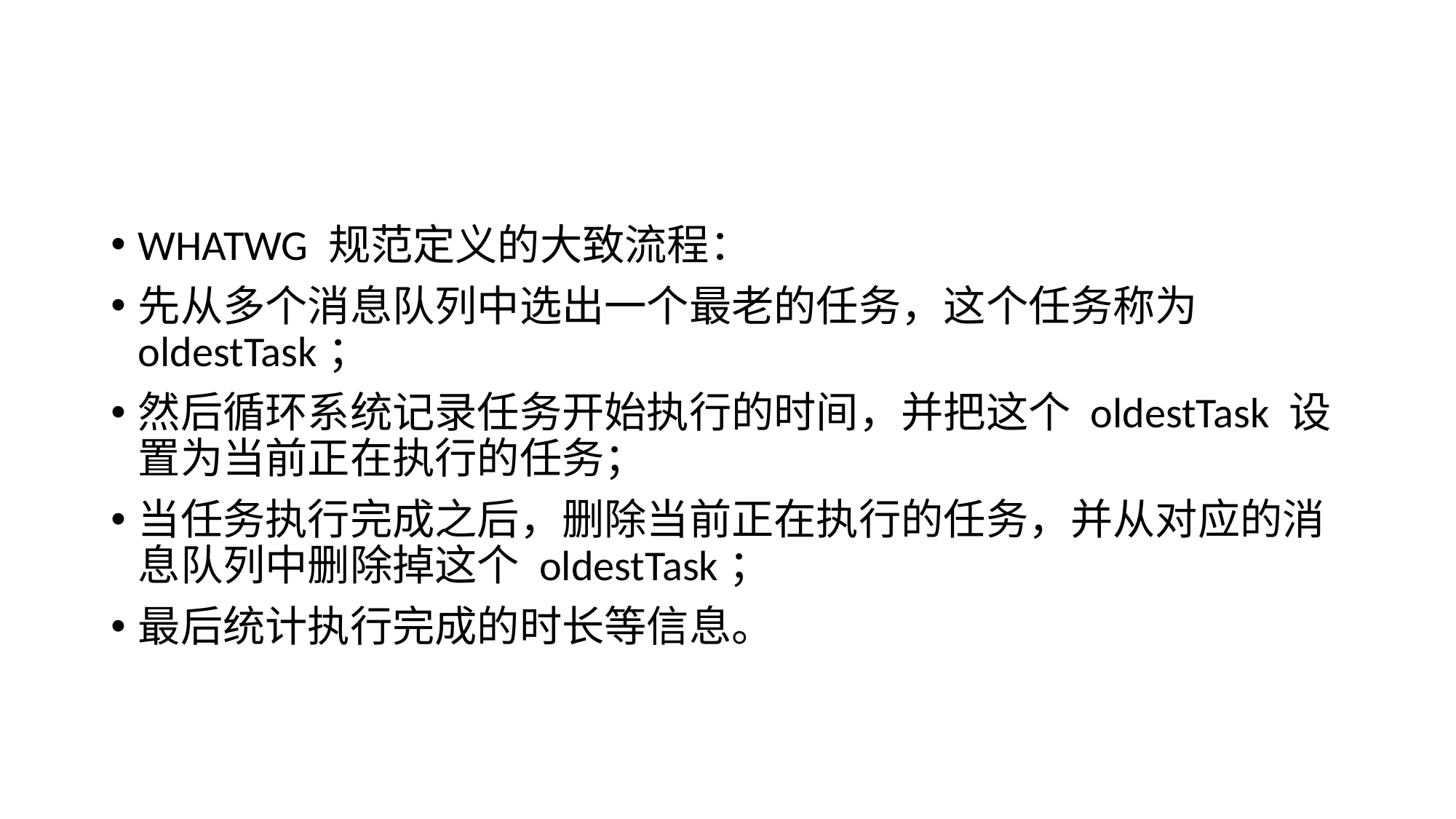

#
WHATWG 规范定义的大致流程：
先从多个消息队列中选出一个最老的任务，这个任务称为 oldestTask；
然后循环系统记录任务开始执行的时间，并把这个 oldestTask 设置为当前正在执行的任务；
当任务执行完成之后，删除当前正在执行的任务，并从对应的消息队列中删除掉这个 oldestTask；
最后统计执行完成的时长等信息。